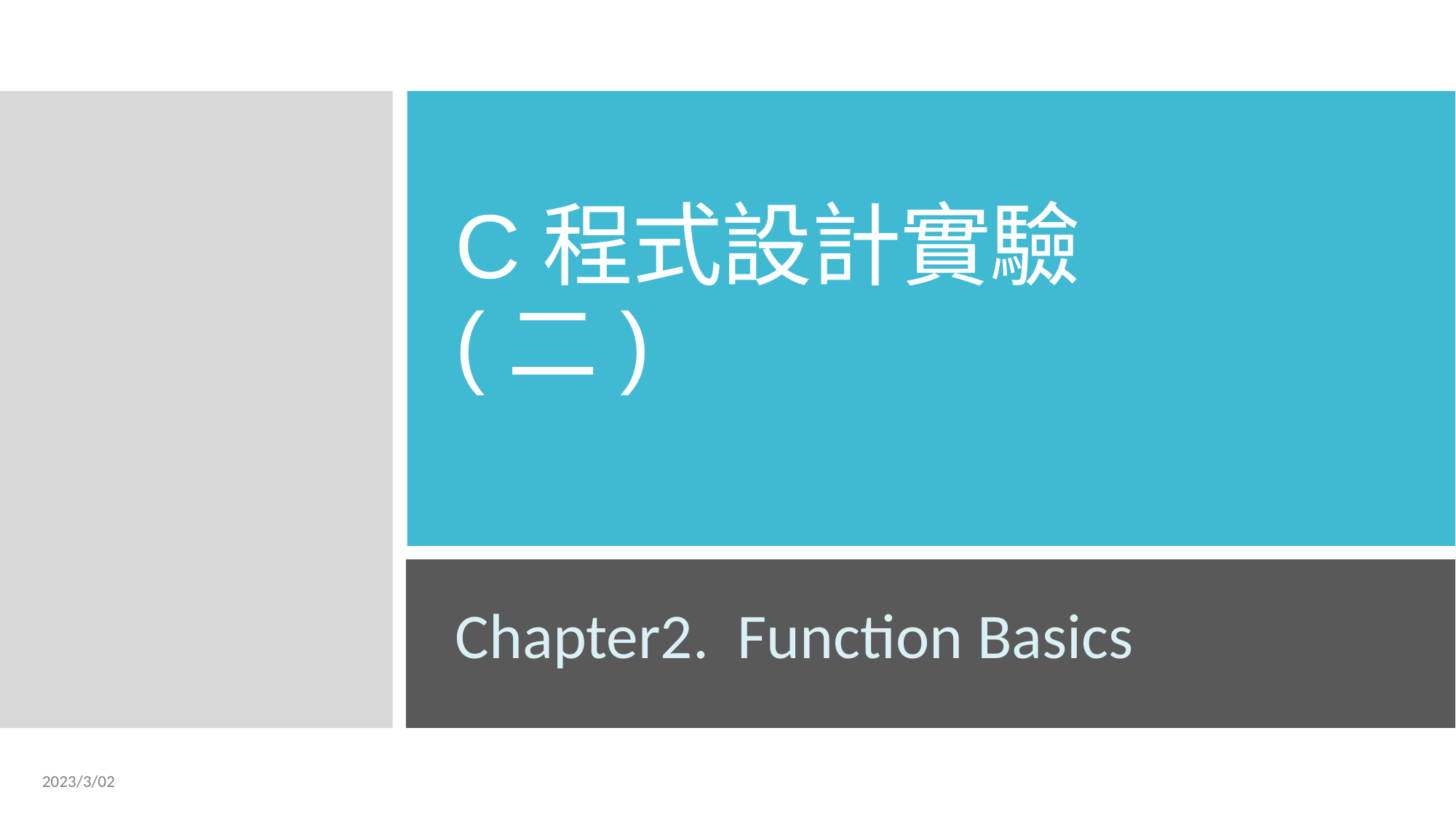

# C程式設計實驗(二)

Chapter2.  Function Basics
2023/3/02
1